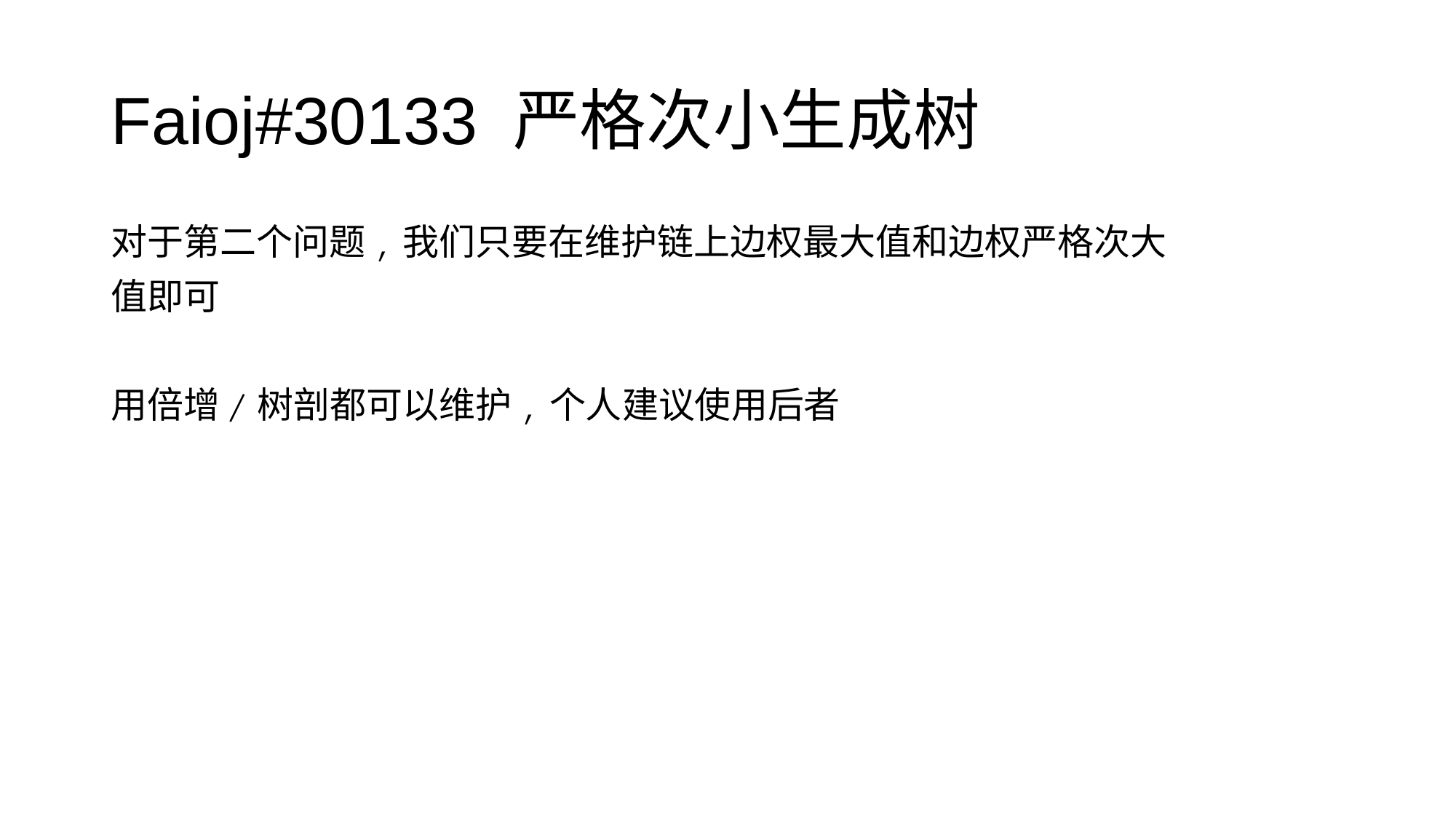

# Faioj#30133 严格次小生成树
对于第二个问题,我们只要在维护链上边权最大值和边权严格次大
值即可

用倍增/树剖都可以维护,个人建议使用后者